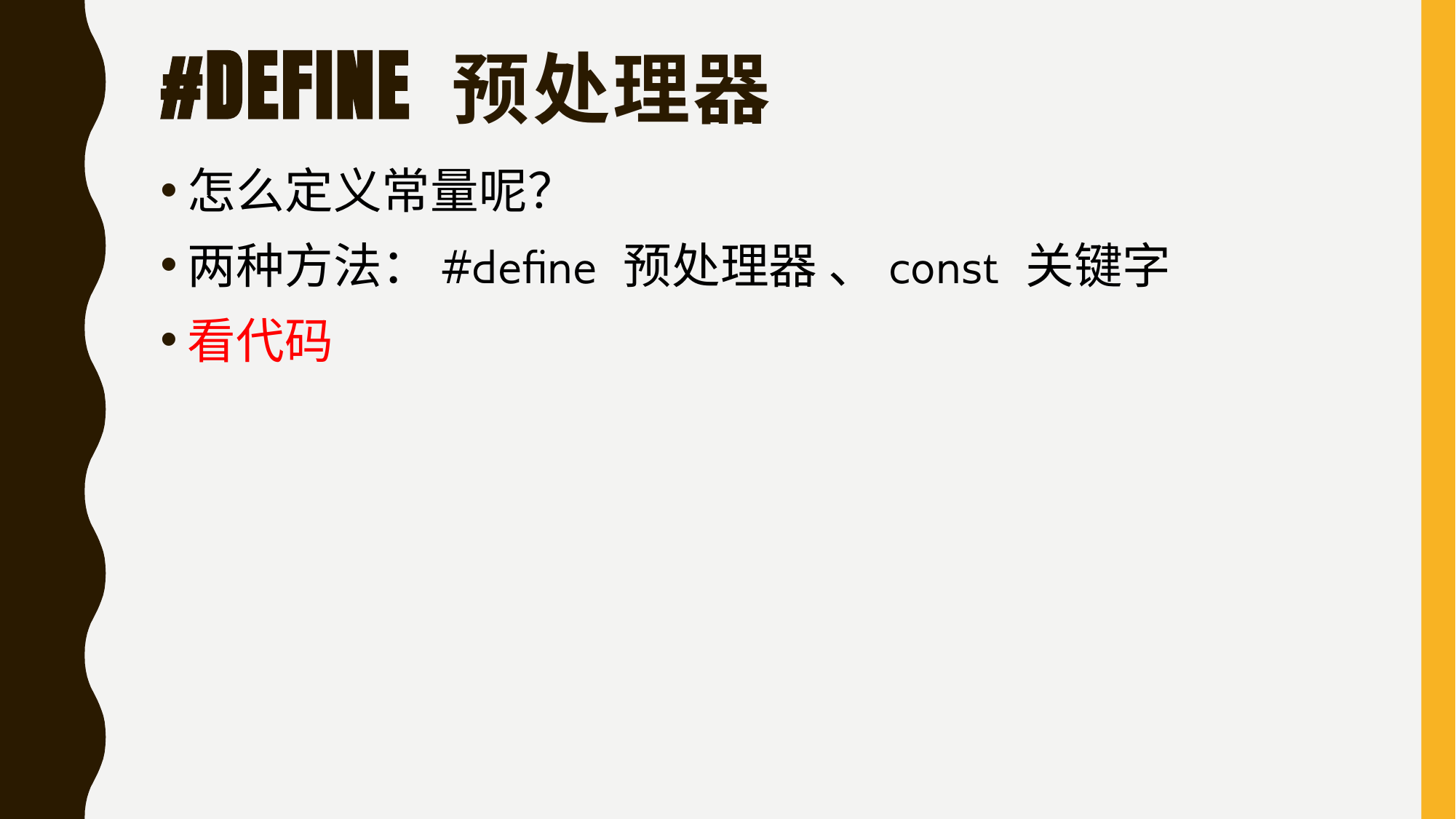

# #define 预处理器
怎么定义常量呢？
两种方法：#define 预处理器 、const 关键字
看代码